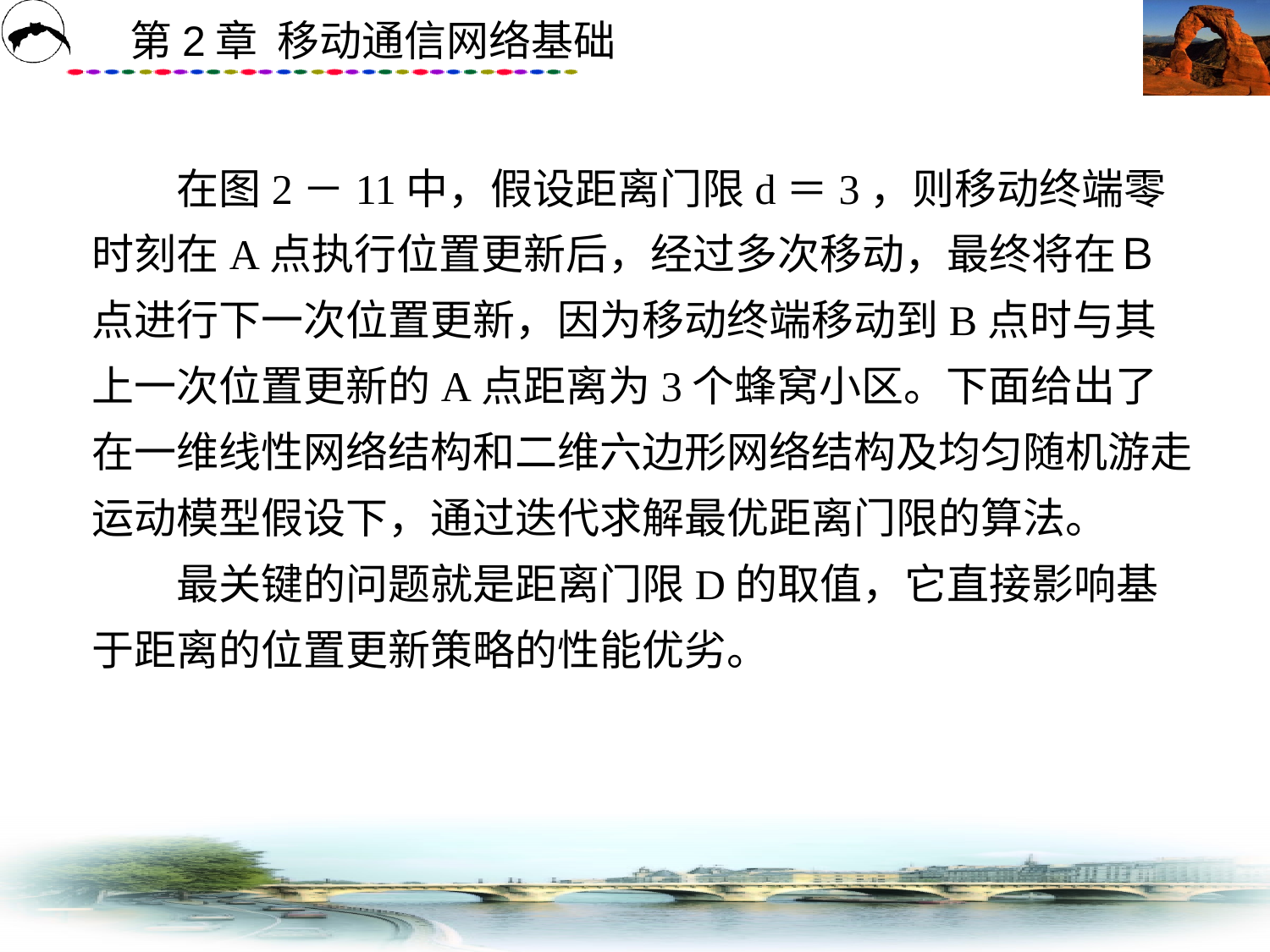

# 在图2－11中，假设距离门限d＝3，则移动终端零时刻在A点执行位置更新后，经过多次移动，最终将在Ｂ点进行下一次位置更新，因为移动终端移动到B点时与其上一次位置更新的A点距离为3个蜂窝小区。下面给出了在一维线性网络结构和二维六边形网络结构及均匀随机游走运动模型假设下，通过迭代求解最优距离门限的算法。 　　最关键的问题就是距离门限D的取值，它直接影响基于距离的位置更新策略的性能优劣。